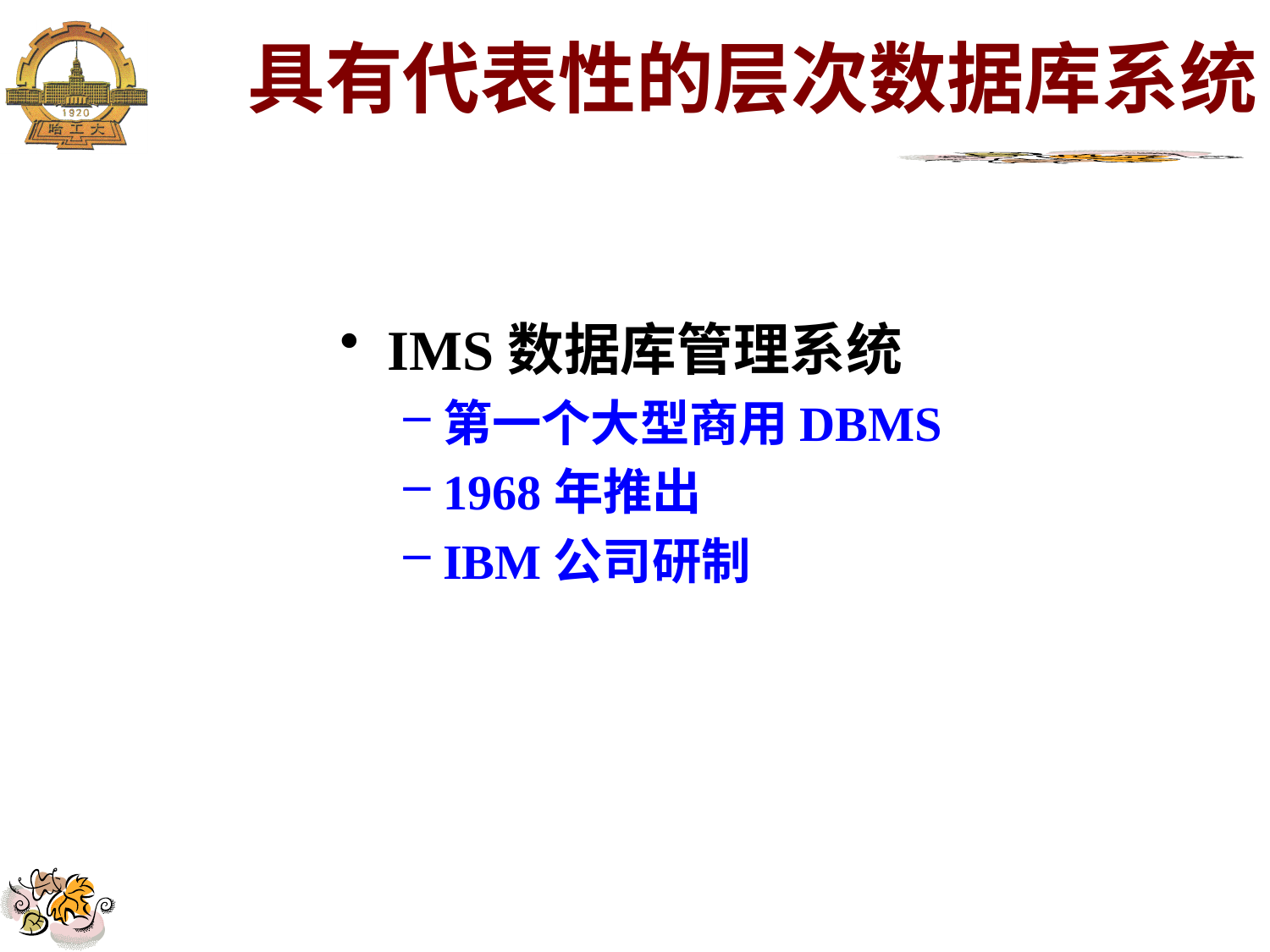

具有代表性的层次数据库系统
IMS数据库管理系统
第一个大型商用DBMS
1968年推出
IBM公司研制